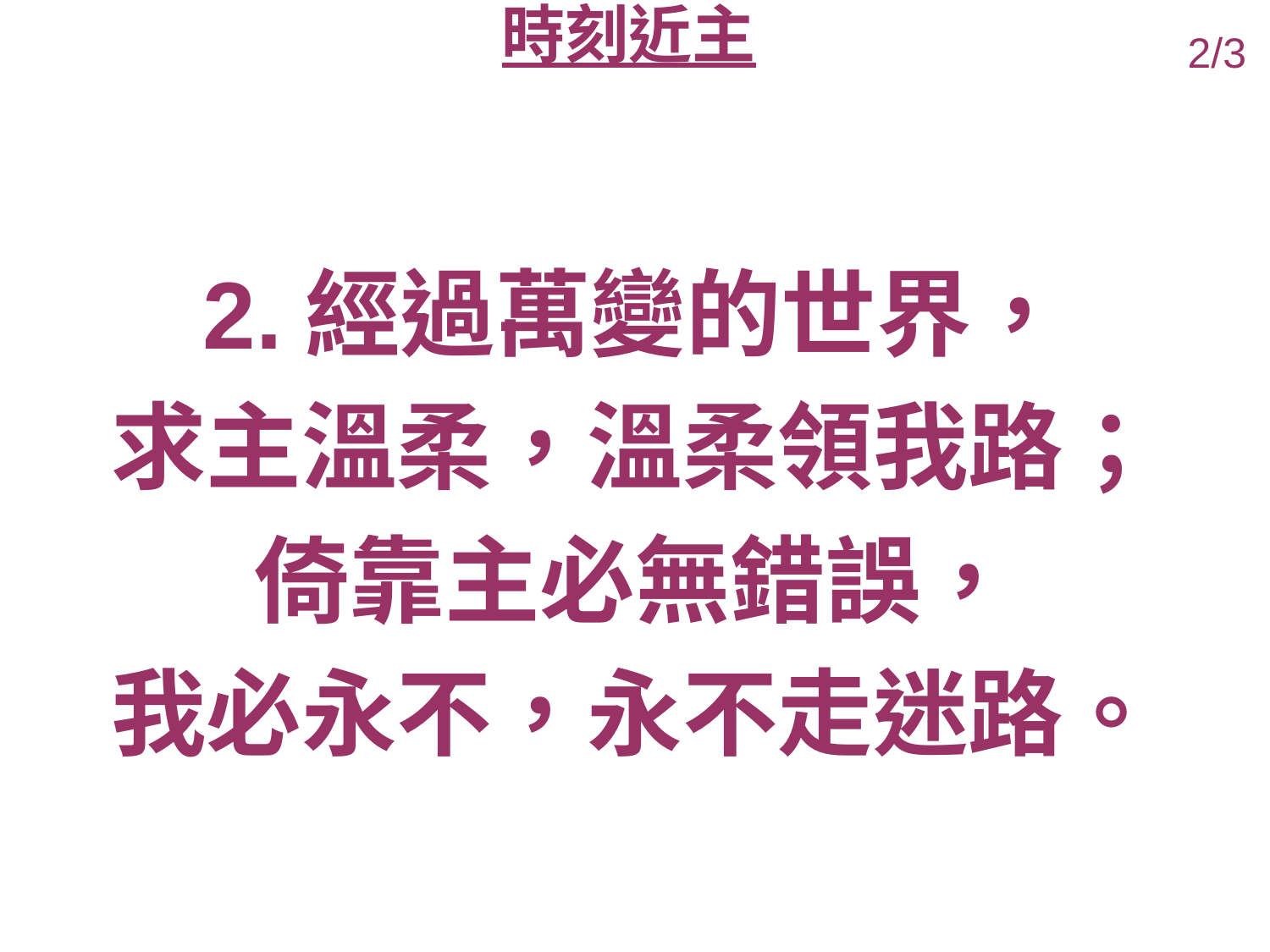

# 時刻近主
2/3
2.經過萬變的世界，
求主溫柔，溫柔領我路；
倚靠主必無錯誤，
我必永不，永不走迷路。